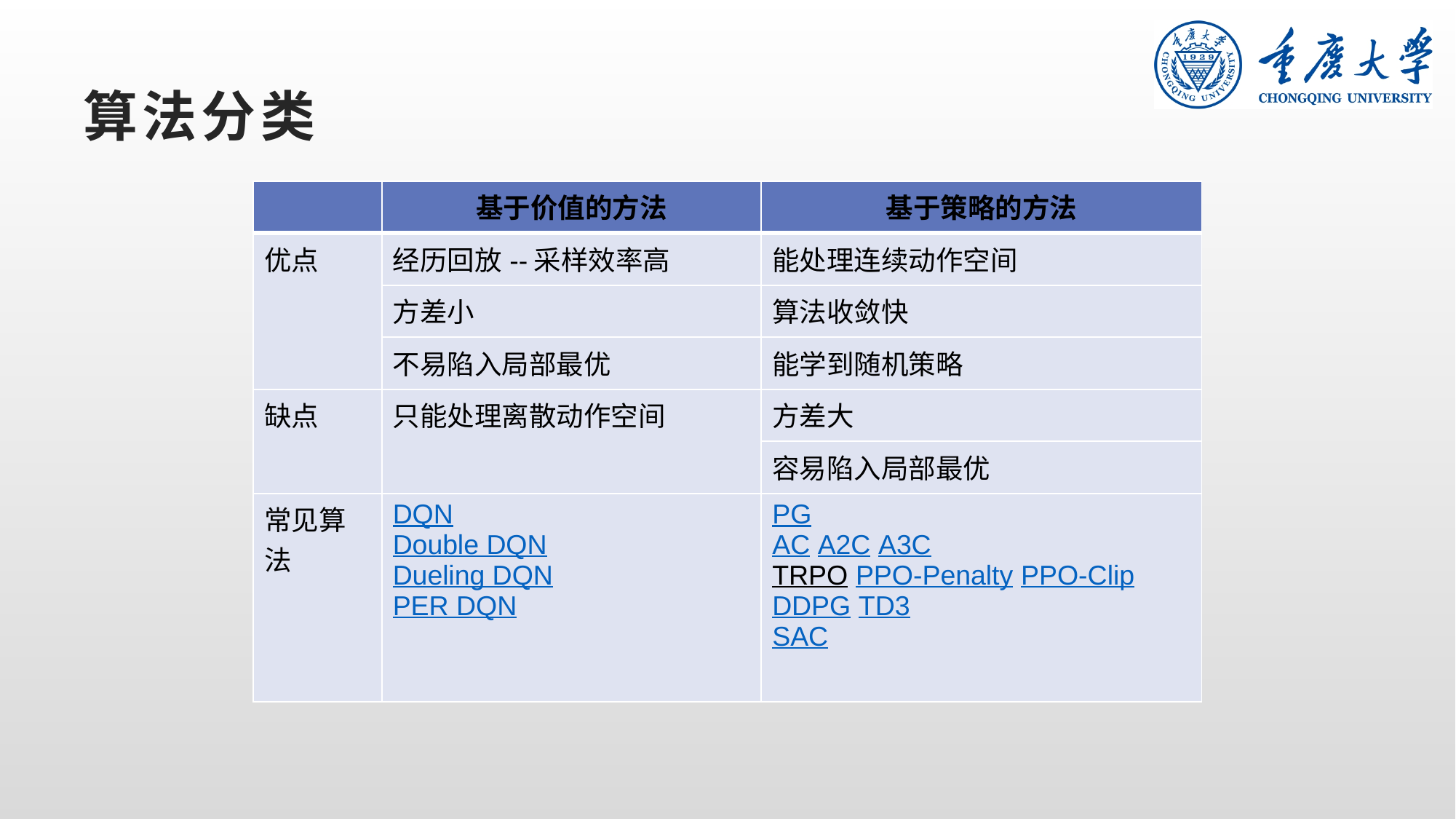

# 算法分类
|  | 基于价值的方法 | 基于策略的方法 |
| --- | --- | --- |
| 优点 | 经历回放--采样效率高 | 能处理连续动作空间 |
|  | 方差小 | 算法收敛快 |
|  | 不易陷入局部最优 | 能学到随机策略 |
| 缺点 | 只能处理离散动作空间 | 方差大 |
|  |  | 容易陷入局部最优 |
| 常见算法 | DQN Double DQN Dueling DQN PER DQN | PG AC A2C A3C TRPO PPO-Penalty PPO-Clip DDPG TD3 SAC |